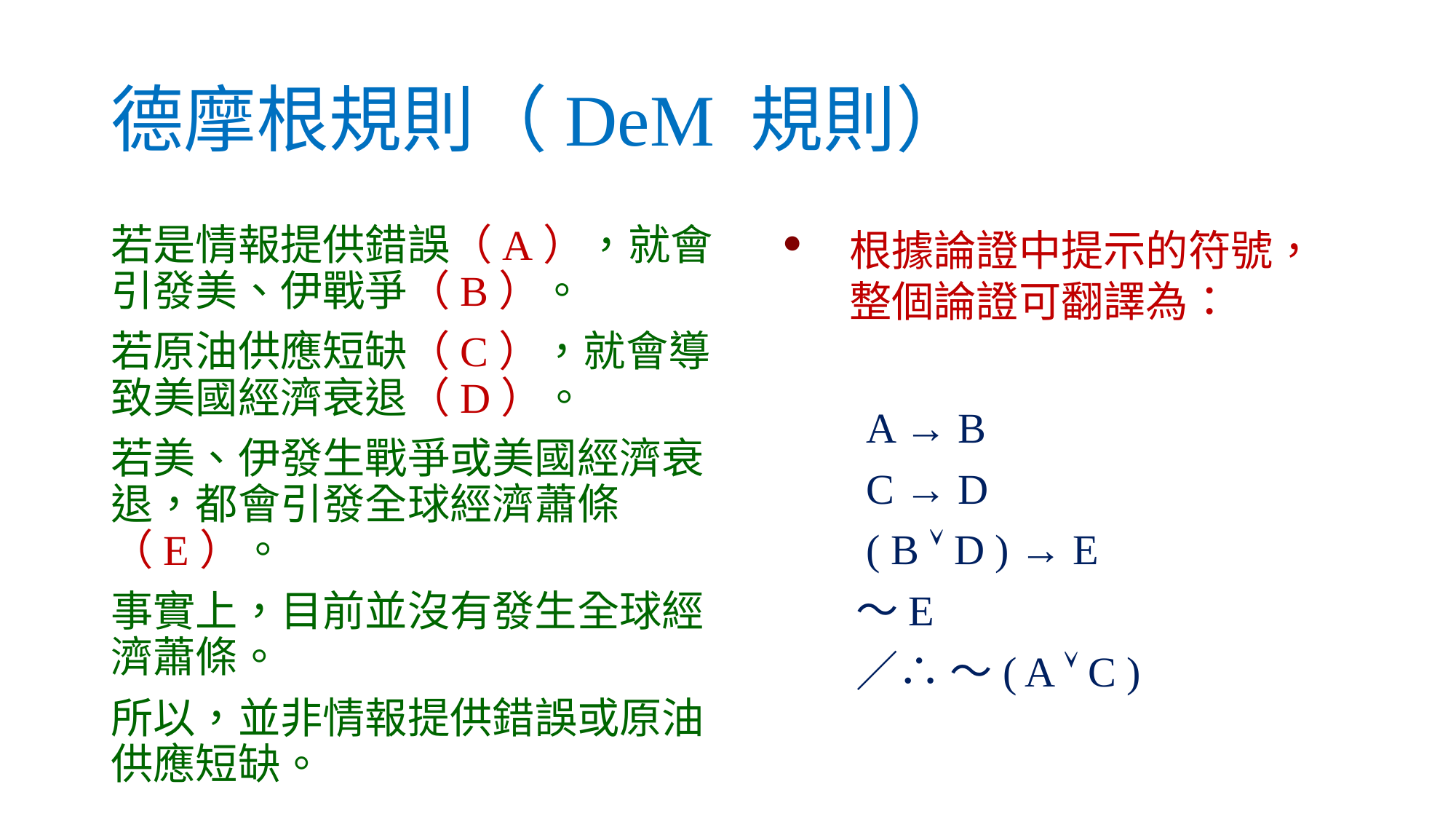

# 德摩根規則（DeM 規則）
若是情報提供錯誤（A），就會引發美、伊戰爭（B）。
若原油供應短缺（C），就會導致美國經濟衰退（D）。
若美、伊發生戰爭或美國經濟衰退，都會引發全球經濟蕭條（E）。
事實上，目前並沒有發生全球經濟蕭條。
所以，並非情報提供錯誤或原油供應短缺。
根據論證中提示的符號，整個論證可翻譯為：

　   A → B
　   C → D
　   ( B ∨ D ) → E
　   ～E
　   ／∴ ～( A ∨ C )